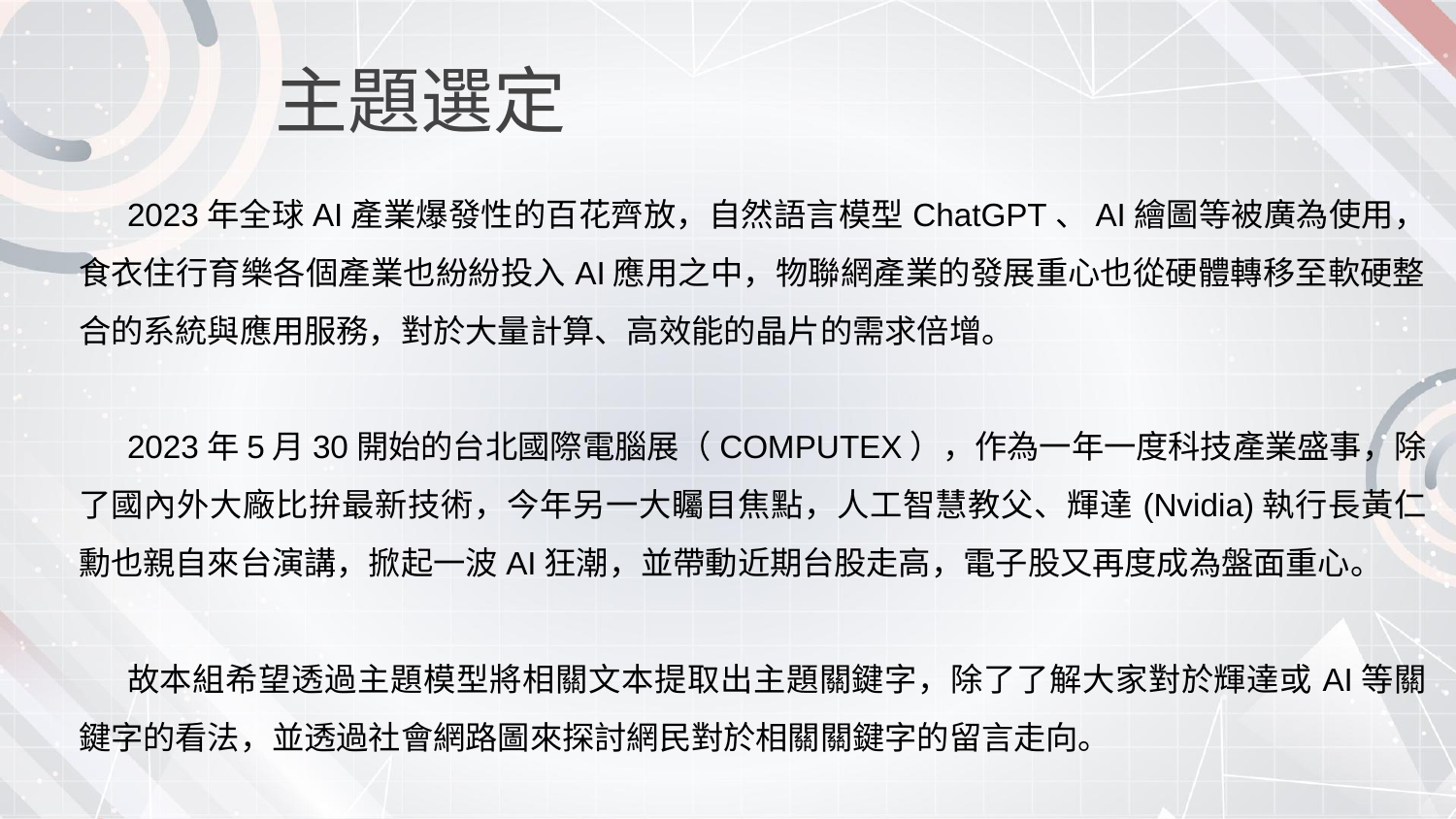

# 主題選定
2023年全球AI產業爆發性的百花齊放，自然語言模型ChatGPT、AI繪圖等被廣為使用，食衣住行育樂各個產業也紛紛投入AI應用之中，物聯網產業的發展重心也從硬體轉移至軟硬整合的系統與應用服務，對於大量計算、高效能的晶片的需求倍增。

2023年5月30開始的台北國際電腦展（COMPUTEX），作為一年一度科技產業盛事，除了國內外大廠比拚最新技術，今年另一大矚目焦點，人工智慧教父、輝達(Nvidia)執行長黃仁勳也親自來台演講，掀起一波AI狂潮，並帶動近期台股走高，電子股又再度成為盤面重心。

故本組希望透過主題模型將相關文本提取出主題關鍵字，除了了解大家對於輝達或AI等關鍵字的看法，並透過社會網路圖來探討網民對於相關關鍵字的留言走向。